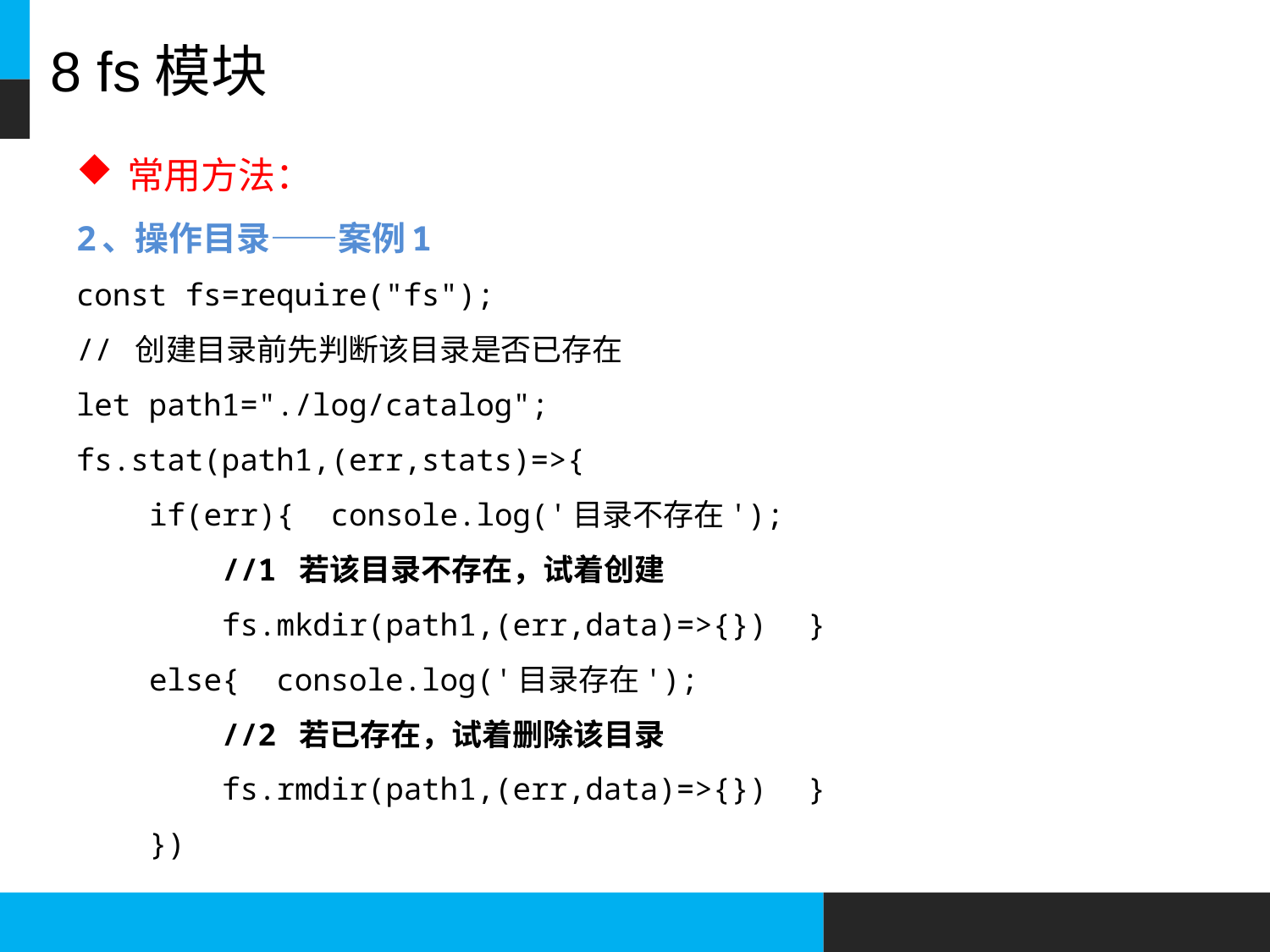

# 8 fs模块
常用方法：
2、操作目录——案例1
const fs=require("fs");
// 创建目录前先判断该目录是否已存在
let path1="./log/catalog";
fs.stat(path1,(err,stats)=>{
    if(err){  console.log('目录不存在');
        //1 若该目录不存在，试着创建
        fs.mkdir(path1,(err,data)=>{})	}
    else{  console.log('目录存在');
        //2 若已存在，试着删除该目录
        fs.rmdir(path1,(err,data)=>{})	}
    })